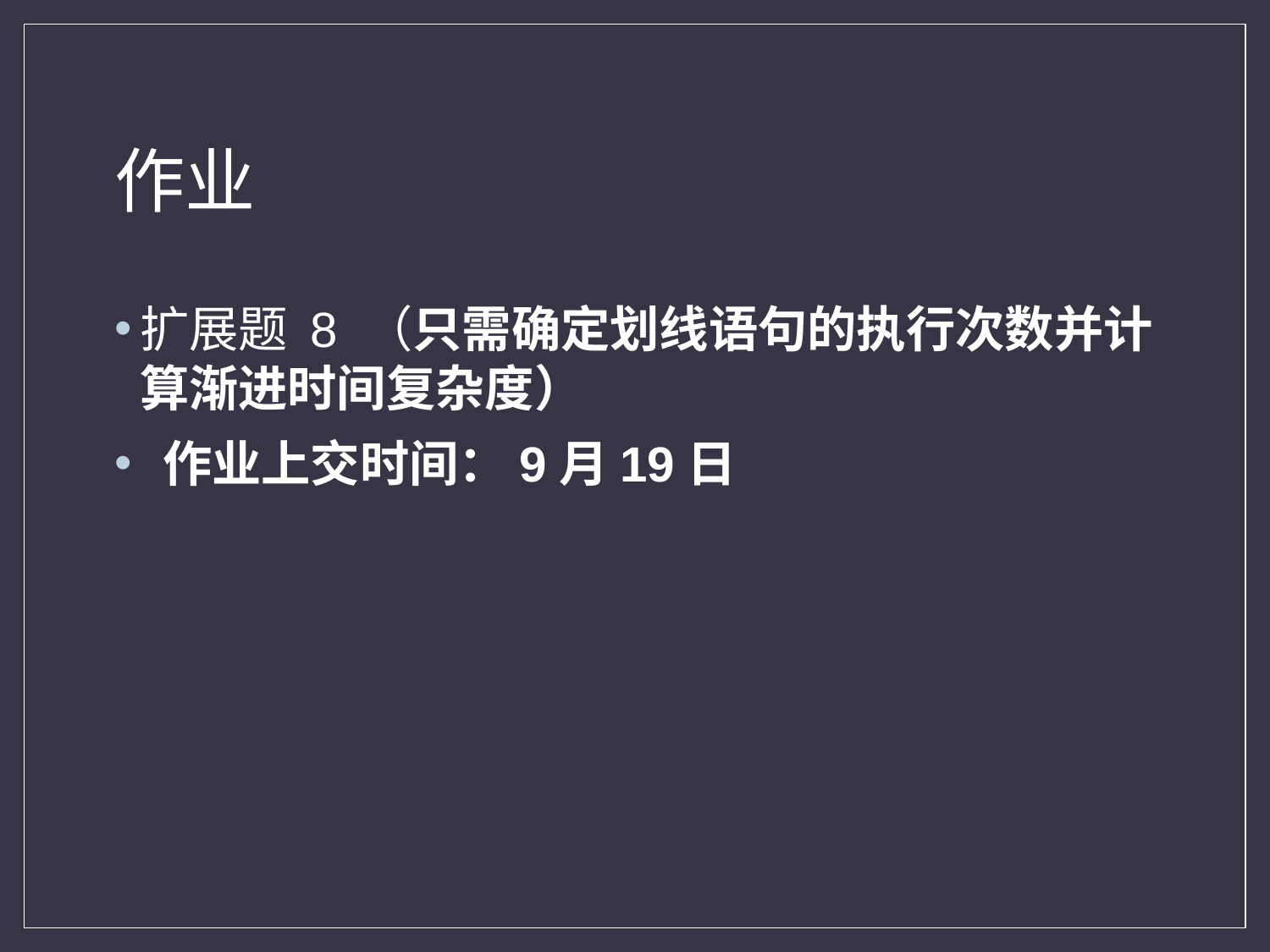

# 作业
扩展题 8 （只需确定划线语句的执行次数并计算渐进时间复杂度）
 作业上交时间：9月19日